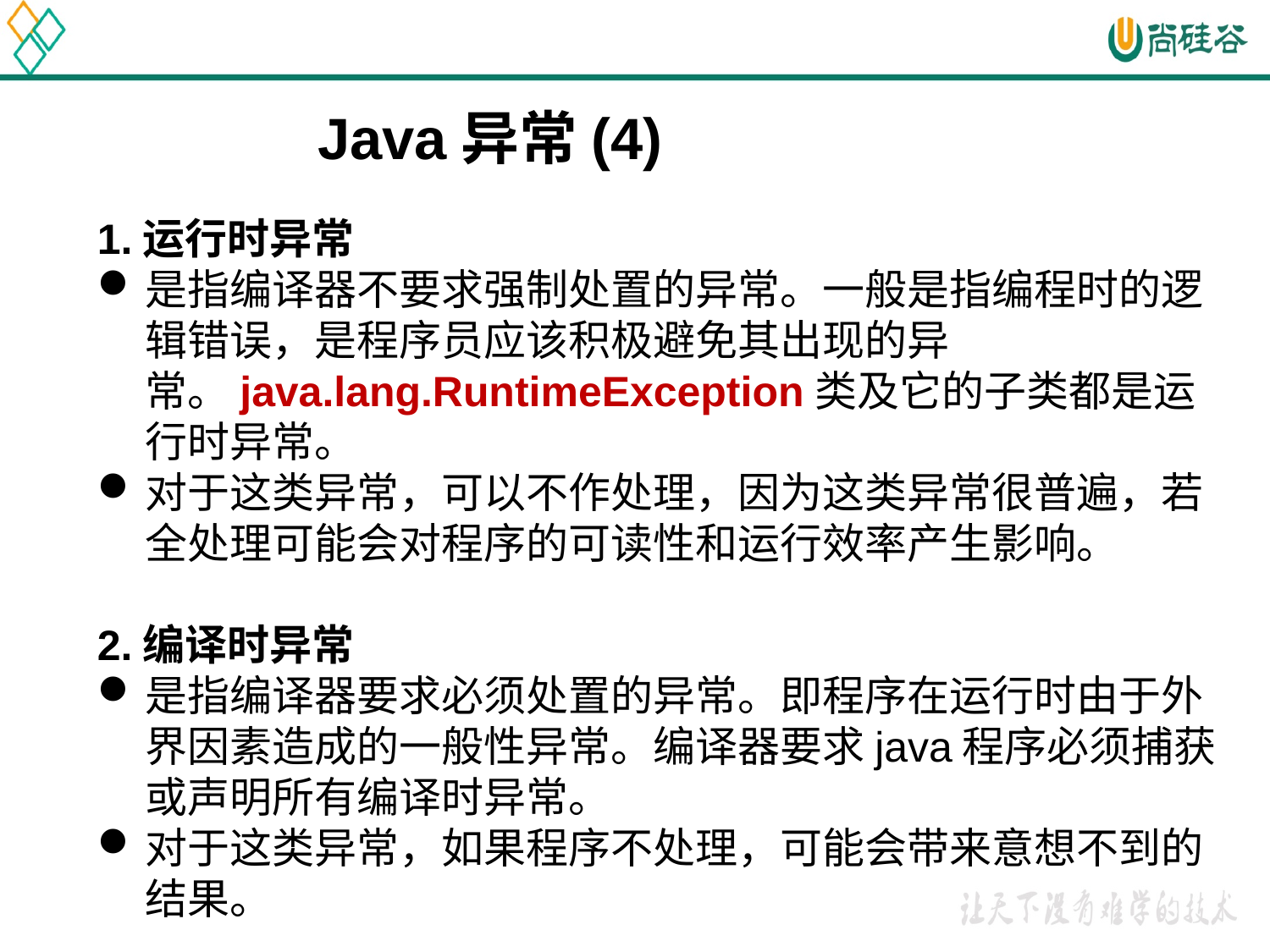

# Java异常(4)
1.运行时异常
是指编译器不要求强制处置的异常。一般是指编程时的逻辑错误，是程序员应该积极避免其出现的异常。java.lang.RuntimeException类及它的子类都是运行时异常。
对于这类异常，可以不作处理，因为这类异常很普遍，若全处理可能会对程序的可读性和运行效率产生影响。

2.编译时异常
是指编译器要求必须处置的异常。即程序在运行时由于外界因素造成的一般性异常。编译器要求java程序必须捕获或声明所有编译时异常。
对于这类异常，如果程序不处理，可能会带来意想不到的结果。